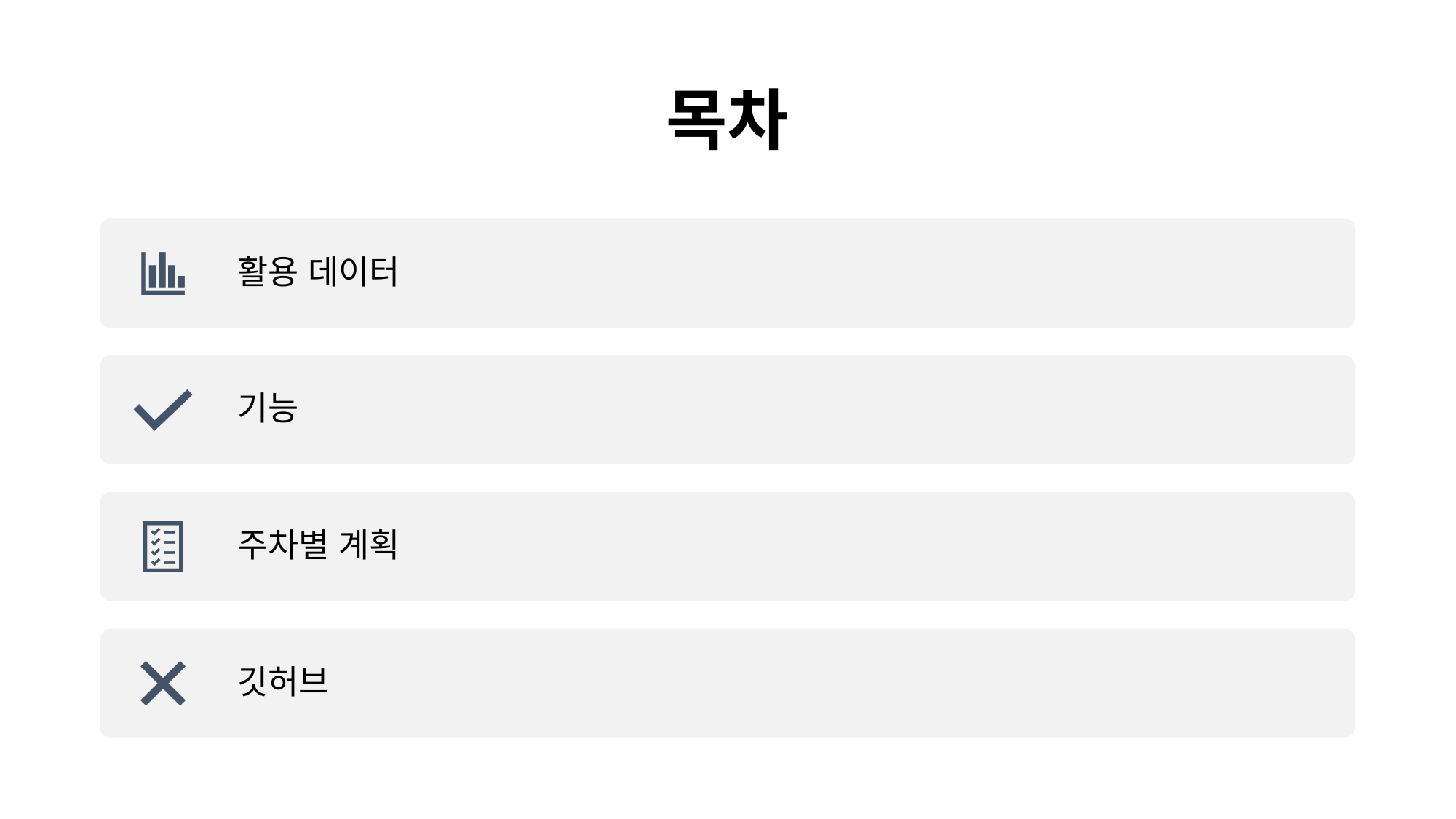

# 목차
활용 데이터
기능
주차별 계획
깃허브